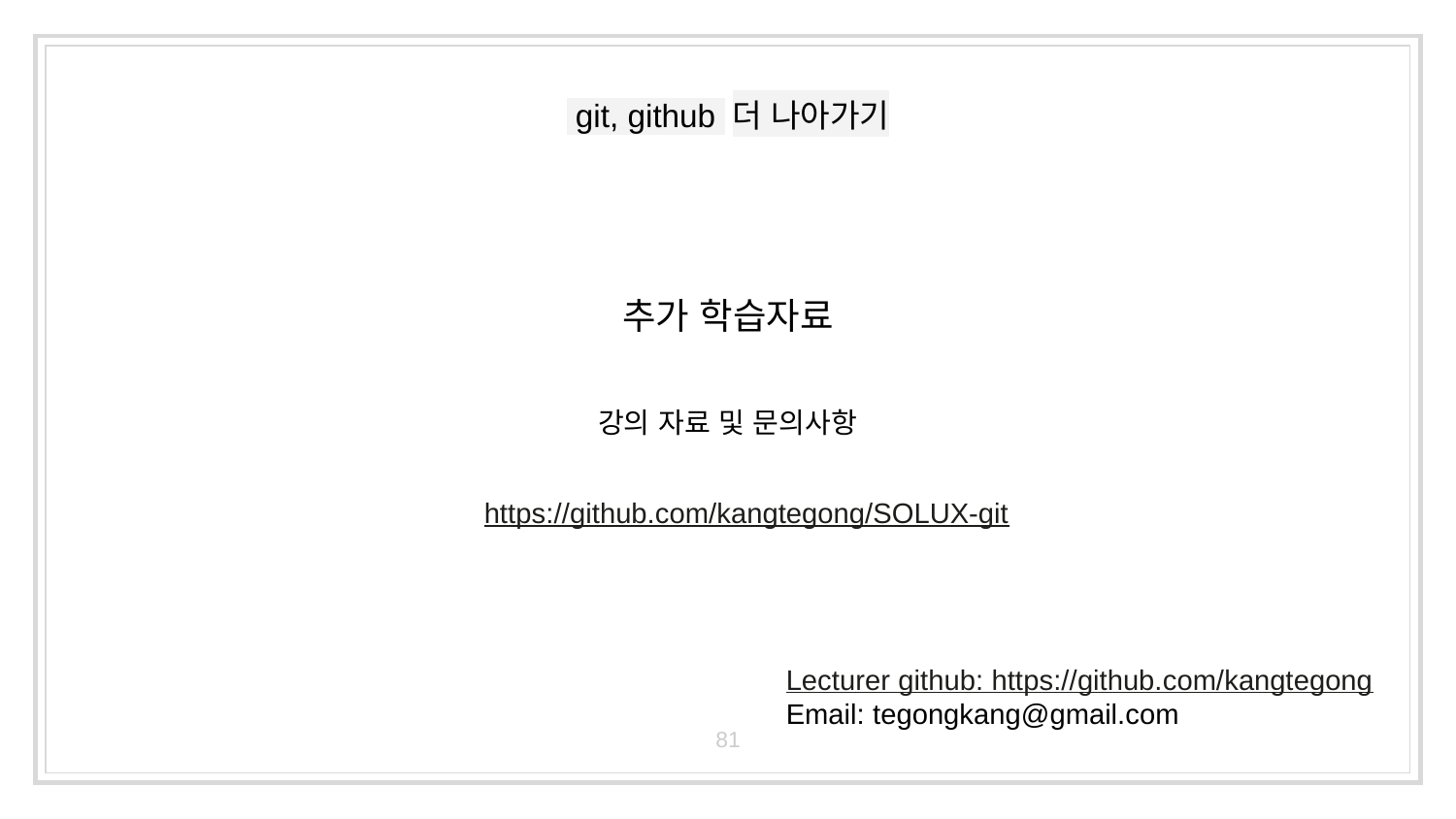

# git, github 더 나아가기
추가 학습자료

강의 자료 및 문의사항
https://github.com/kangtegong/SOLUX-git
Lecturer github: https://github.com/kangtegong
Email: tegongkang@gmail.com
81